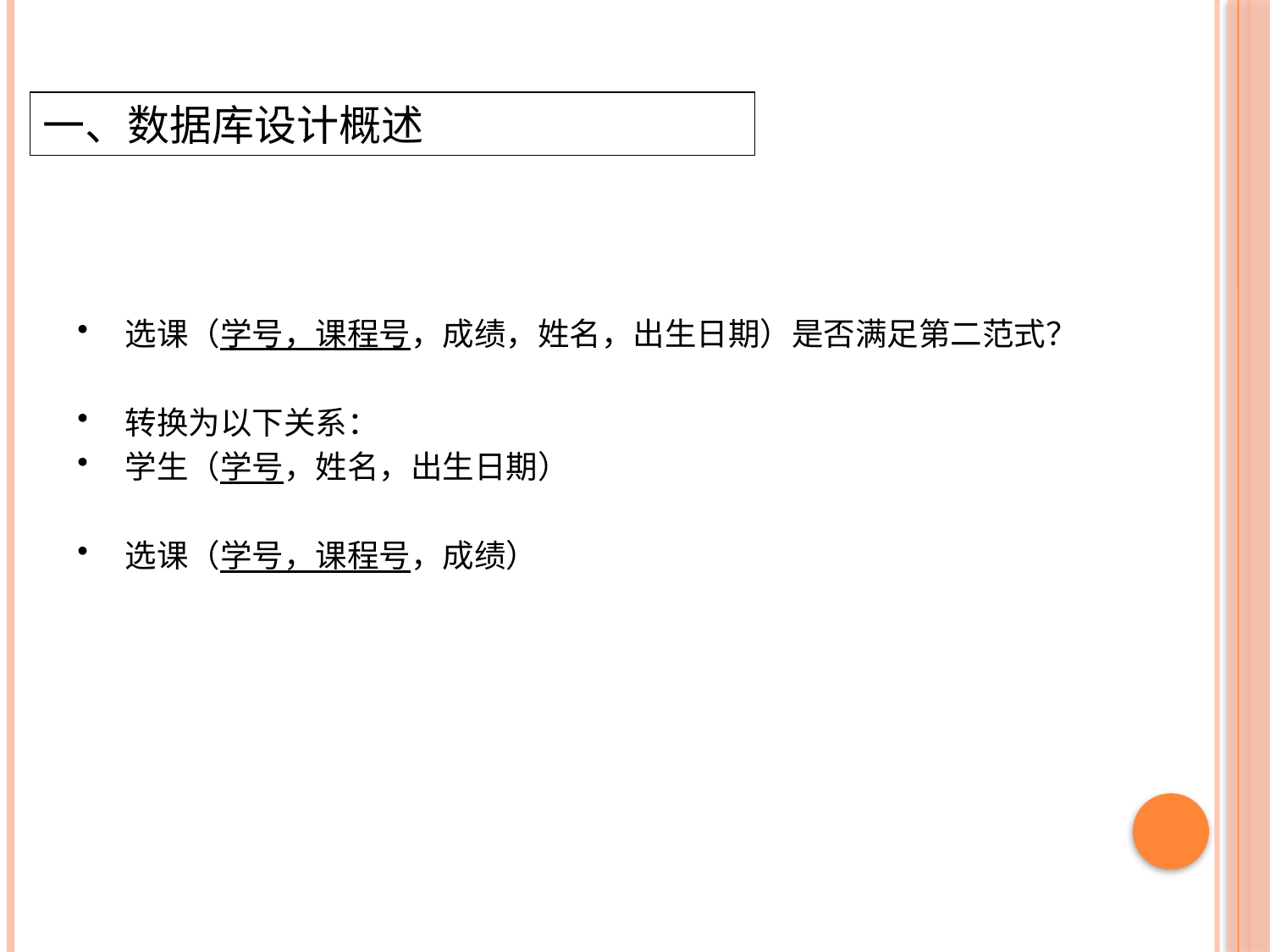

一、数据库设计概述
选课（学号，课程号，成绩，姓名，出生日期）是否满足第二范式？

转换为以下关系：
学生（学号，姓名，出生日期）

选课（学号，课程号，成绩）